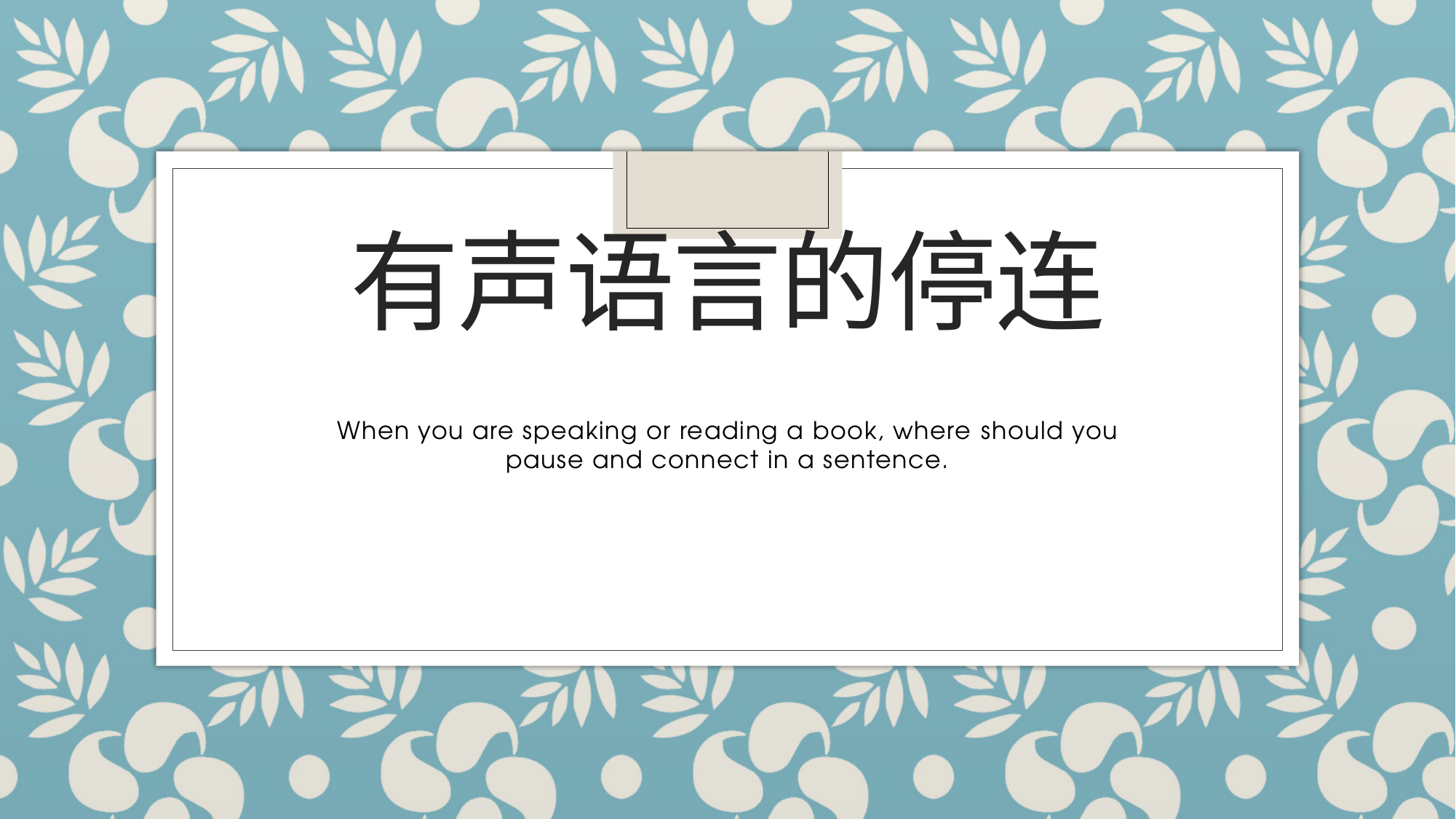

# 有声语言的停连
When you are speaking or reading a book, where should you
pause and connect in a sentence.